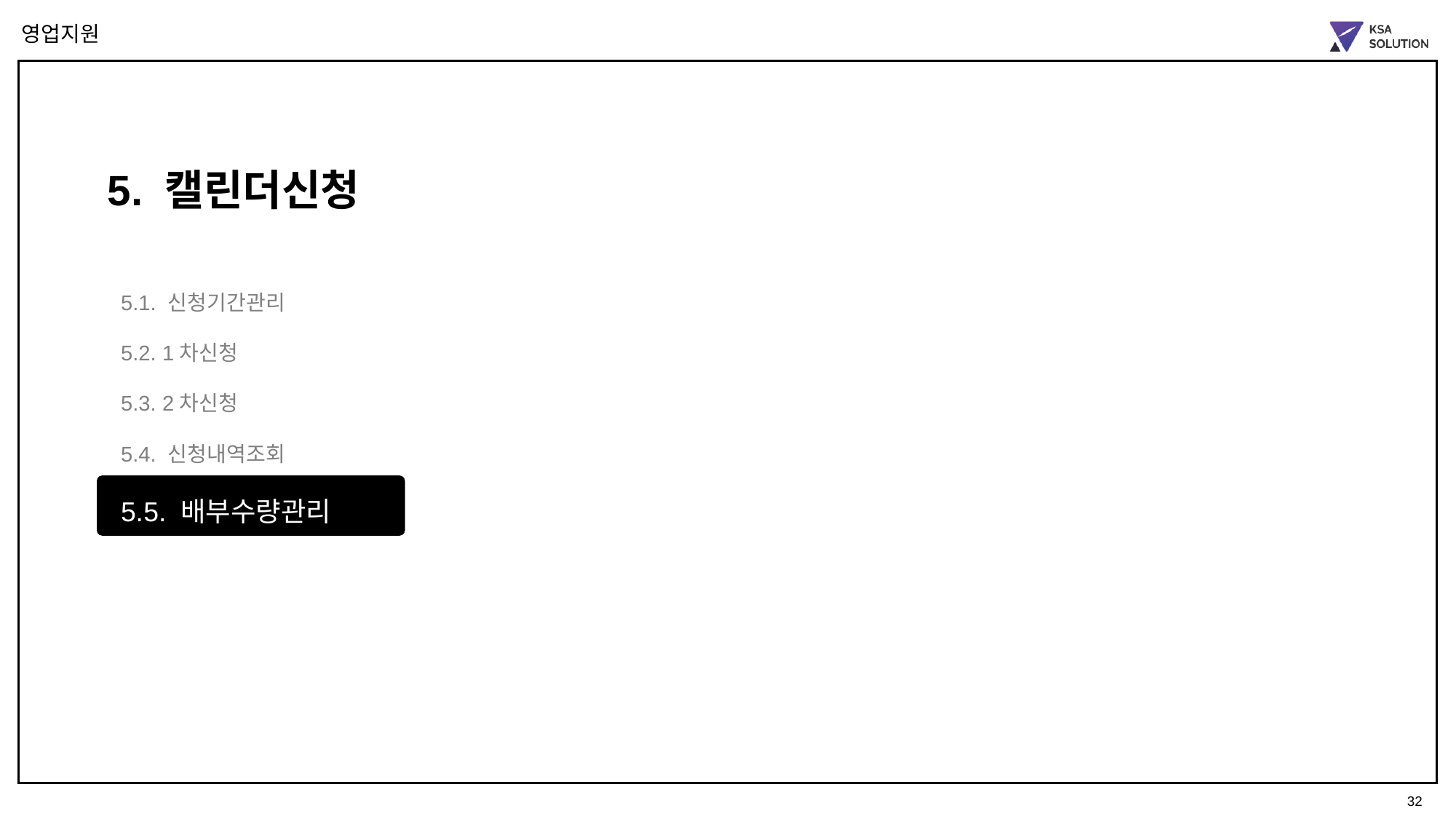

영업지원
5. 캘린더신청
5.1. 신청기간관리
5.2. 1차신청
5.3. 2차신청
5.4. 신청내역조회
5.5. 배부수량관리